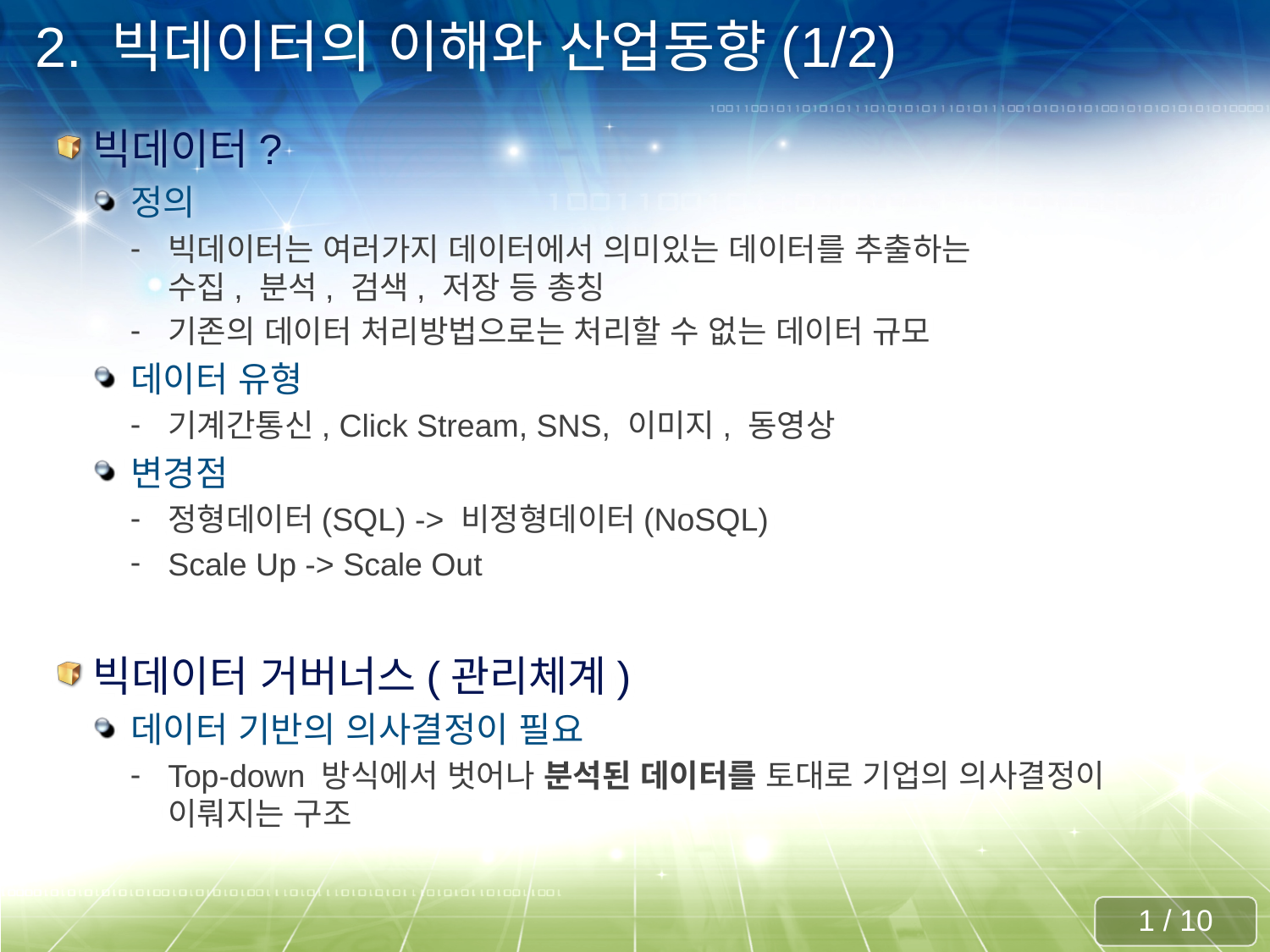

# 2. 빅데이터의 이해와 산업동향(1/2)
빅데이터?
정의
빅데이터는 여러가지 데이터에서 의미있는 데이터를 추출하는
수집, 분석, 검색, 저장 등 총칭
기존의 데이터 처리방법으로는 처리할 수 없는 데이터 규모
데이터 유형
기계간통신, Click Stream, SNS, 이미지, 동영상
변경점
정형데이터(SQL) -> 비정형데이터(NoSQL)
Scale Up -> Scale Out

빅데이터 거버너스(관리체계)
데이터 기반의 의사결정이 필요
Top-down 방식에서 벗어나 분석된 데이터를 토대로 기업의 의사결정이 이뤄지는 구조